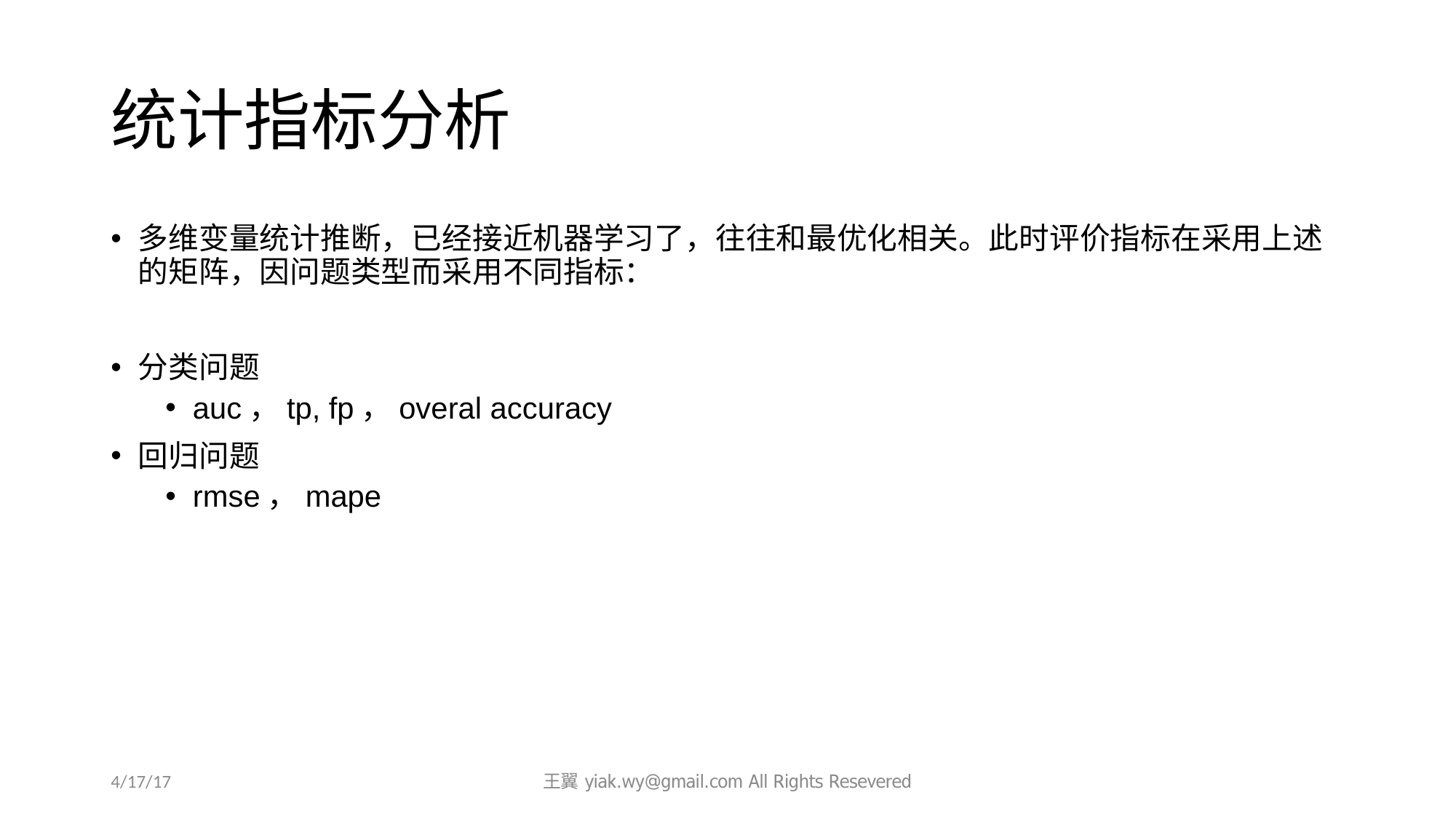

# 统计指标分析
多维变量统计推断，已经接近机器学习了，往往和最优化相关。此时评价指标在采用上述的矩阵，因问题类型而采用不同指标：

分类问题
auc，tp, fp，overal accuracy
回归问题
rmse，mape
4/17/17
王翼 yiak.wy@gmail.com All Rights Resevered